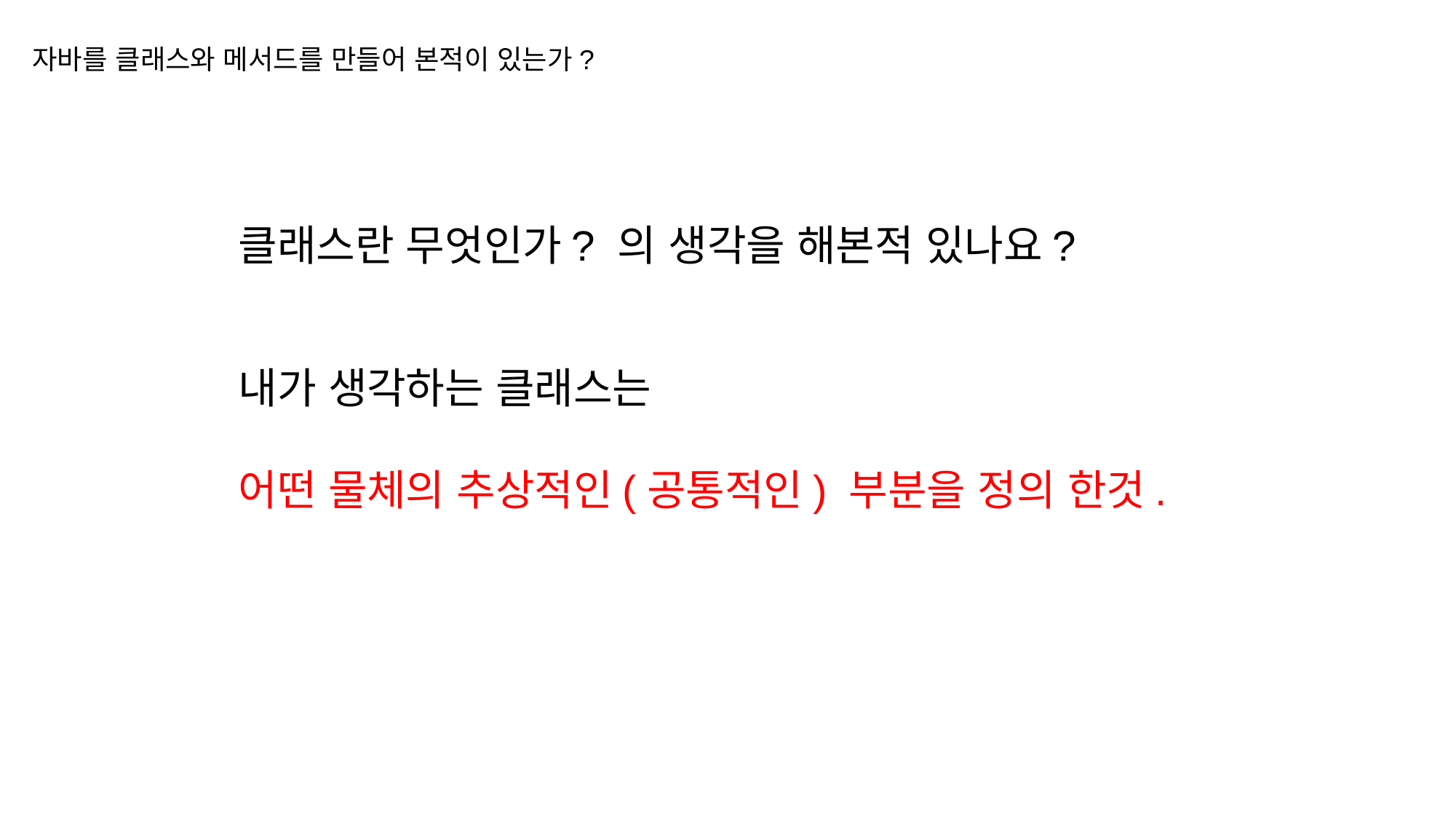

자바를 클래스와 메서드를 만들어 본적이 있는가?
클래스란 무엇인가? 의 생각을 해본적 있나요?
내가 생각하는 클래스는

어떤 물체의 추상적인(공통적인) 부분을 정의 한것.